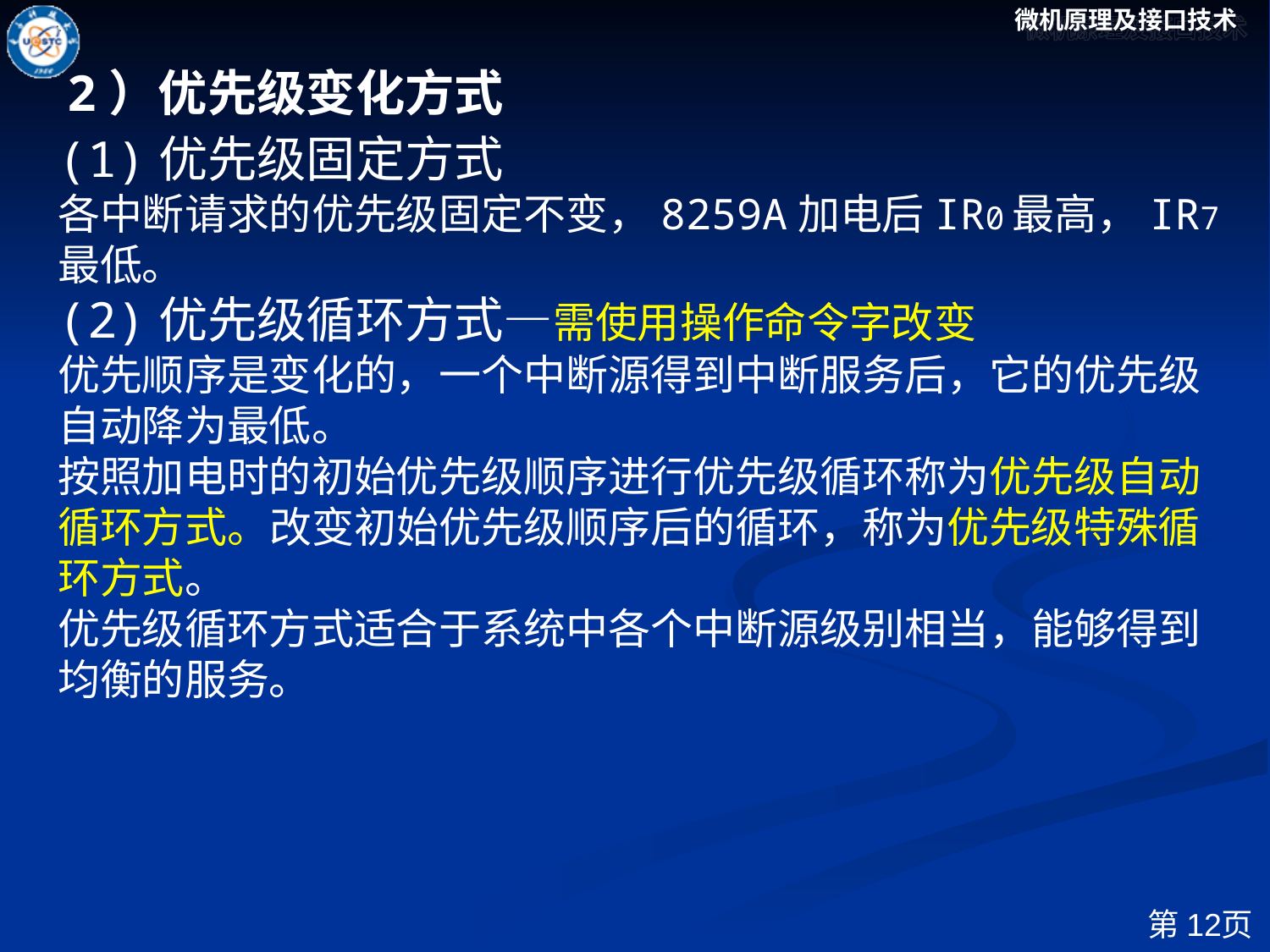

2）优先级变化方式
(1)优先级固定方式
各中断请求的优先级固定不变，8259A加电后IR0最高，IR7最低。
(2)优先级循环方式—需使用操作命令字改变
优先顺序是变化的，一个中断源得到中断服务后，它的优先级自动降为最低。
按照加电时的初始优先级顺序进行优先级循环称为优先级自动循环方式。改变初始优先级顺序后的循环，称为优先级特殊循环方式。
优先级循环方式适合于系统中各个中断源级别相当，能够得到均衡的服务。